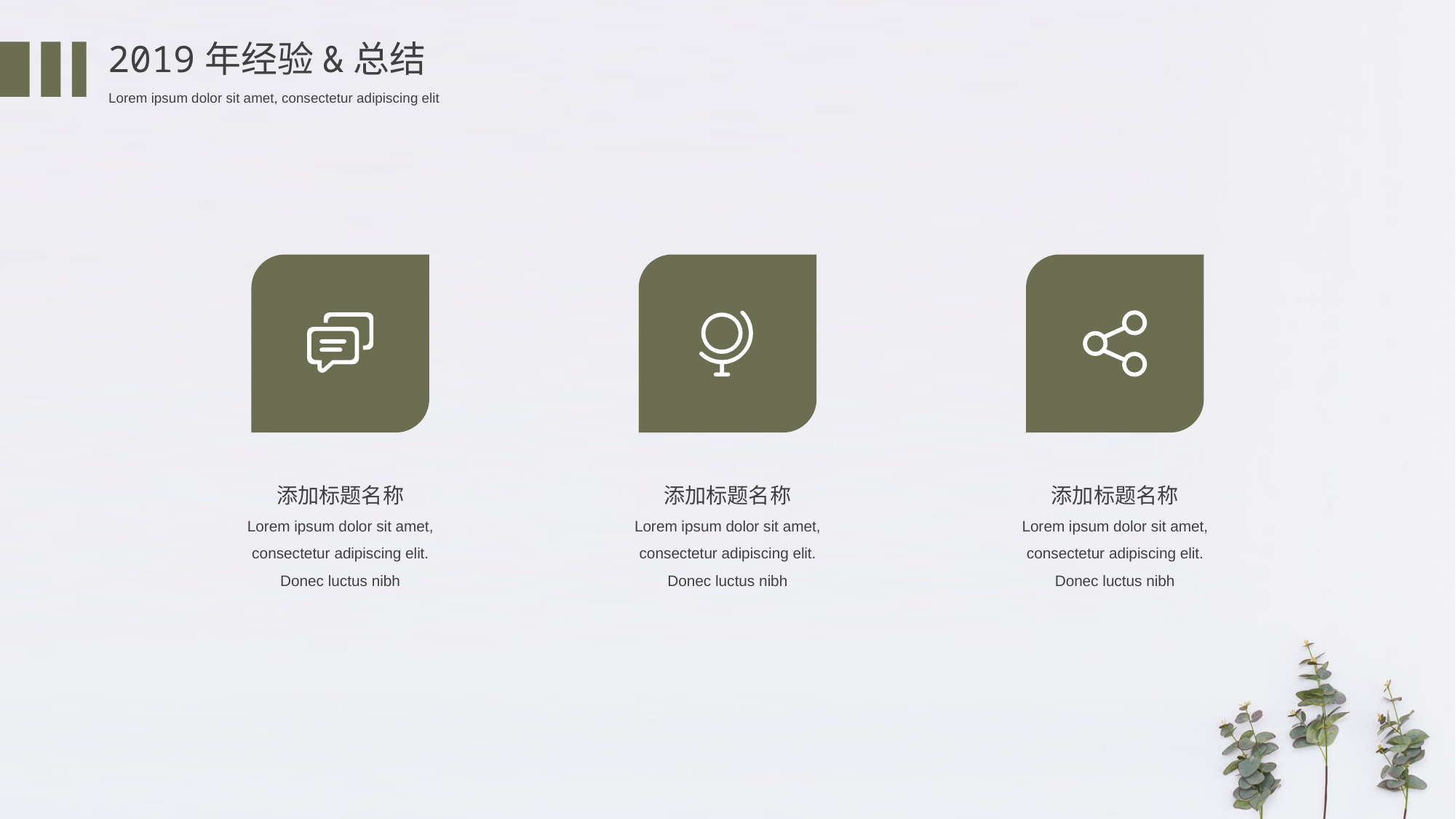

2019年经验&总结

Lorem ipsum dolor sit amet, consectetur adipiscing elit

添加标题名称
Lorem ipsum dolor sit amet, consectetur adipiscing elit. Donec luctus nibh
添加标题名称
Lorem ipsum dolor sit amet, consectetur adipiscing elit. Donec luctus nibh
添加标题名称
Lorem ipsum dolor sit amet, consectetur adipiscing elit. Donec luctus nibh